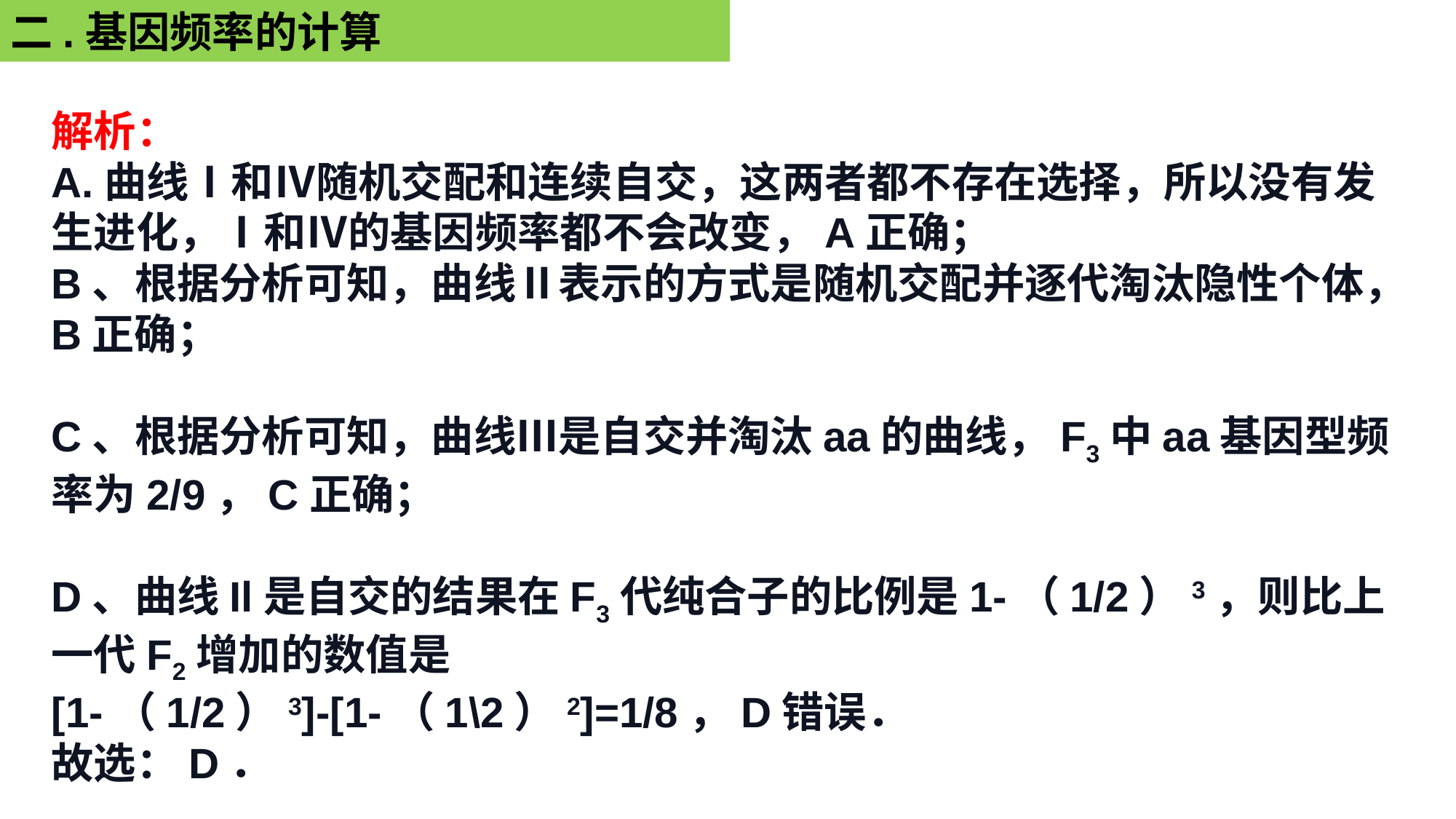

二.基因频率的计算
解析：
A.曲线Ⅰ和Ⅳ随机交配和连续自交，这两者都不存在选择，所以没有发生进化，Ⅰ和Ⅳ的基因频率都不会改变，A正确；
B、根据分析可知，曲线Ⅱ表示的方式是随机交配并逐代淘汰隐性个体，B正确；

C、根据分析可知，曲线Ⅲ是自交并淘汰aa的曲线，F3中aa基因型频率为2/9，C正确；

D、曲线Il是自交的结果在F3代纯合子的比例是1-（1/2）3，则比上一代F2增加的数值是
[1-（1/2）3]-[1-（1\2）2]=1/8，D错误．
故选：D．